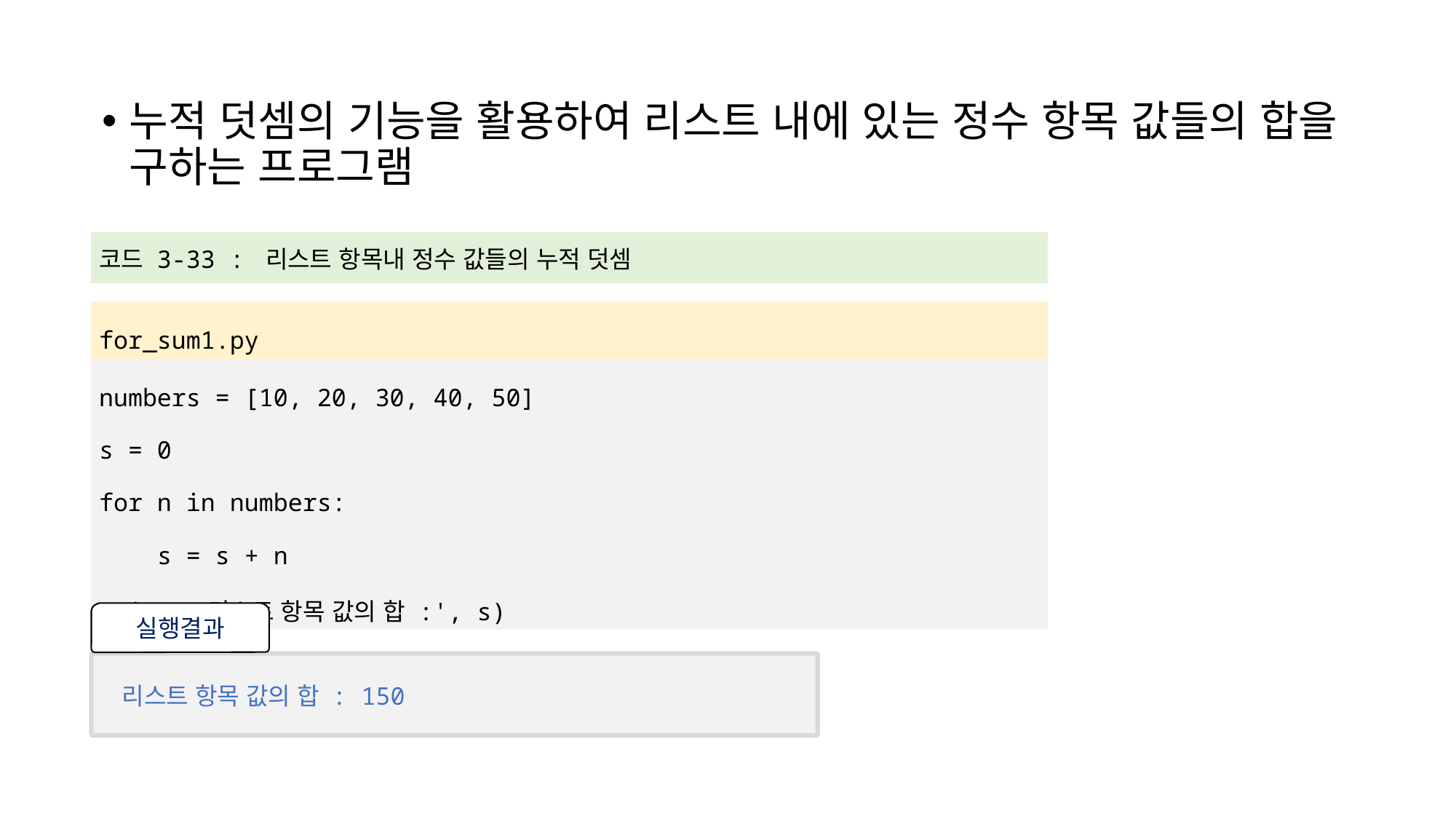

누적 덧셈의 기능을 활용하여 리스트 내에 있는 정수 항목 값들의 합을 구하는 프로그램

| 코드 3-33 : 리스트 항목내 정수 값들의 누적 덧셈 |
| --- |
|  |
| for\_sum1.py |
| numbers = [10, 20, 30, 40, 50] s = 0 for n in numbers: s = s + n print('리스트 항목 값의 합 :', s) |
실행결과

리스트 항목 값의 합 : 150